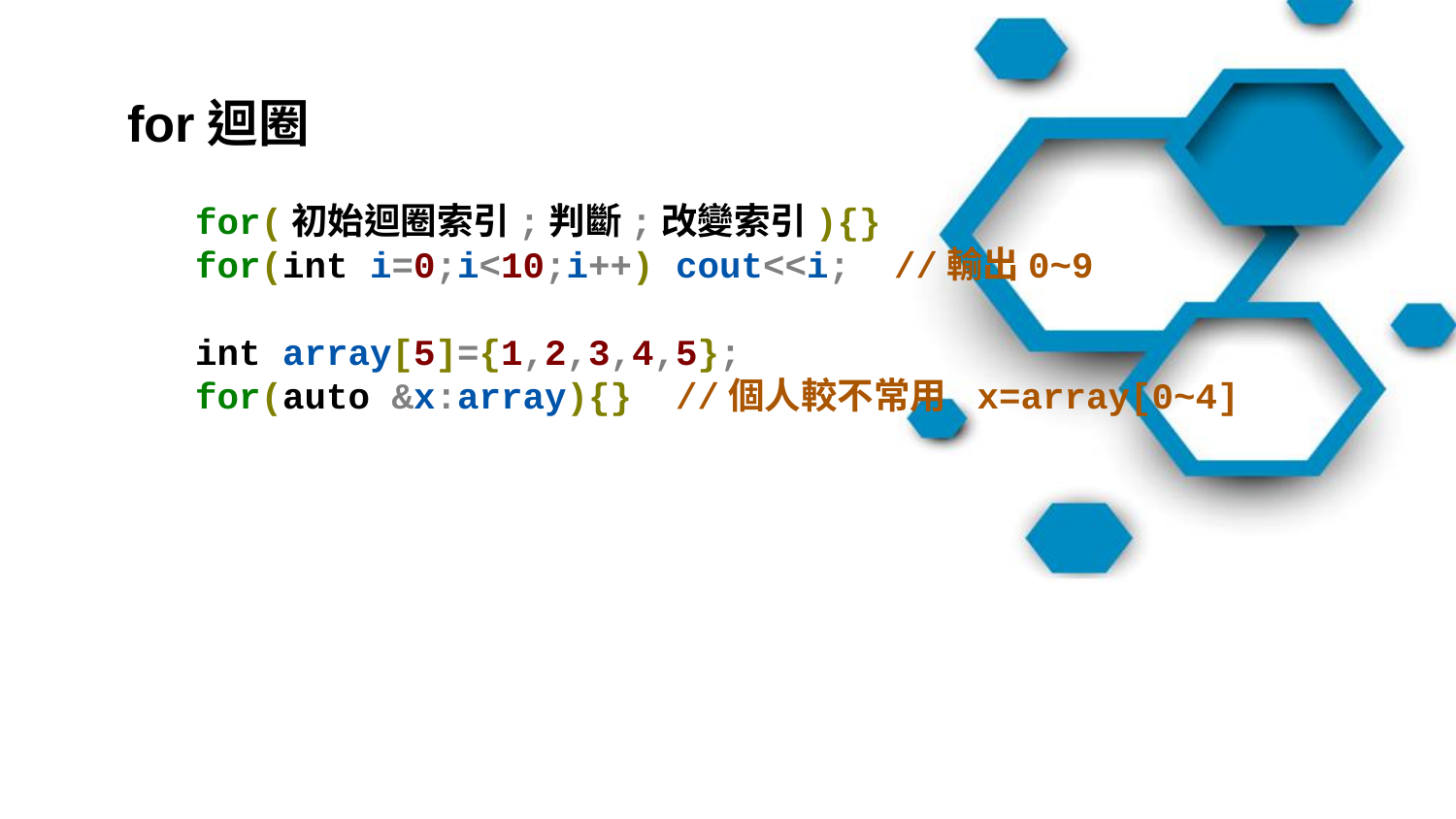

# for迴圈
      for(初始迴圈索引;判斷;改變索引){}
      for(int i=0;i<10;i++) cout<<i;  //輸出0~9

      int array[5]={1,2,3,4,5};
      for(auto &x:array){}  //個人較不常用 x=array[0~4]